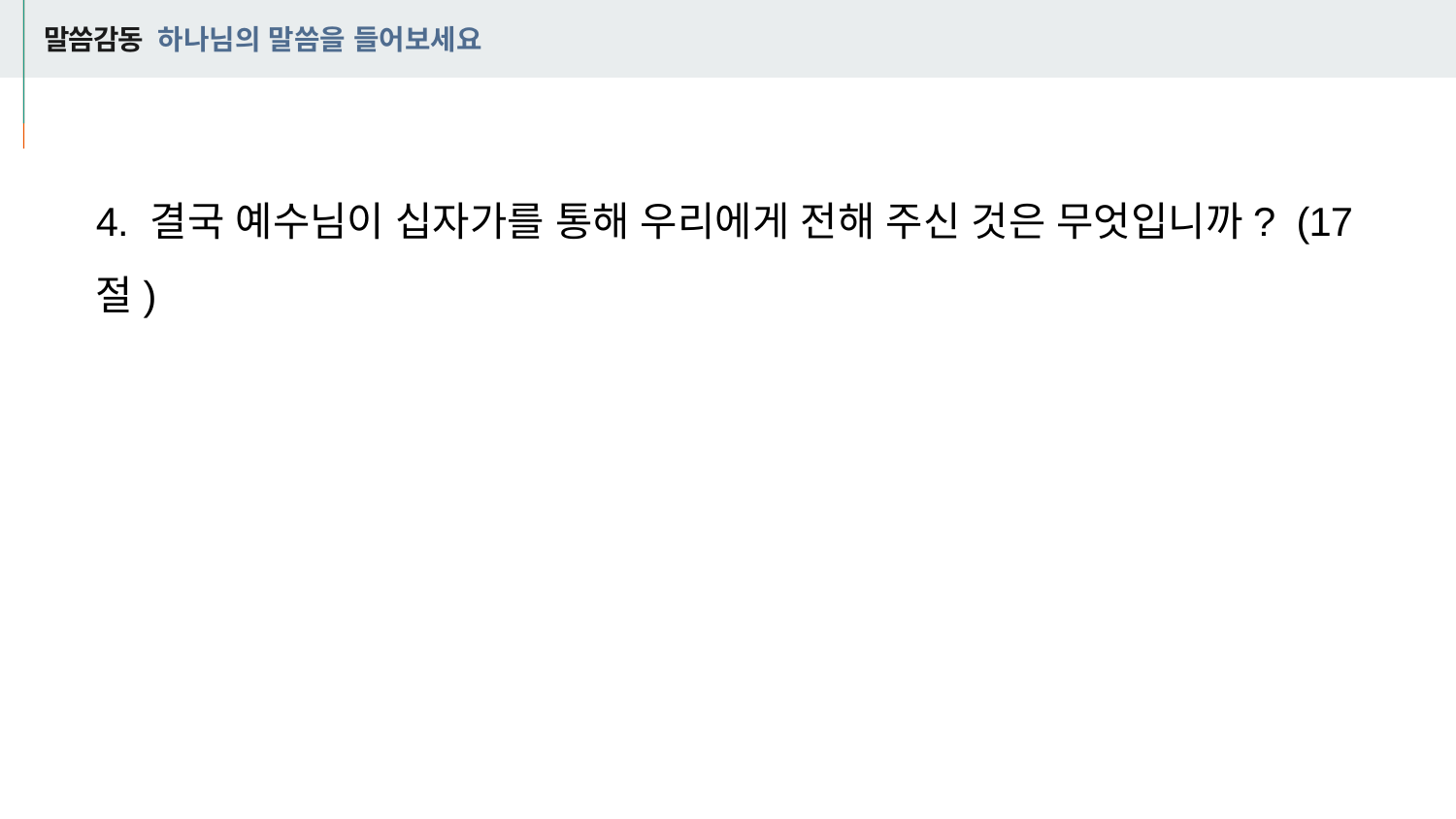

# 말씀감동  하나님의 말씀을 들어보세요
4. 결국 예수님이 십자가를 통해 우리에게 전해 주신 것은 무엇입니까?  (17절)